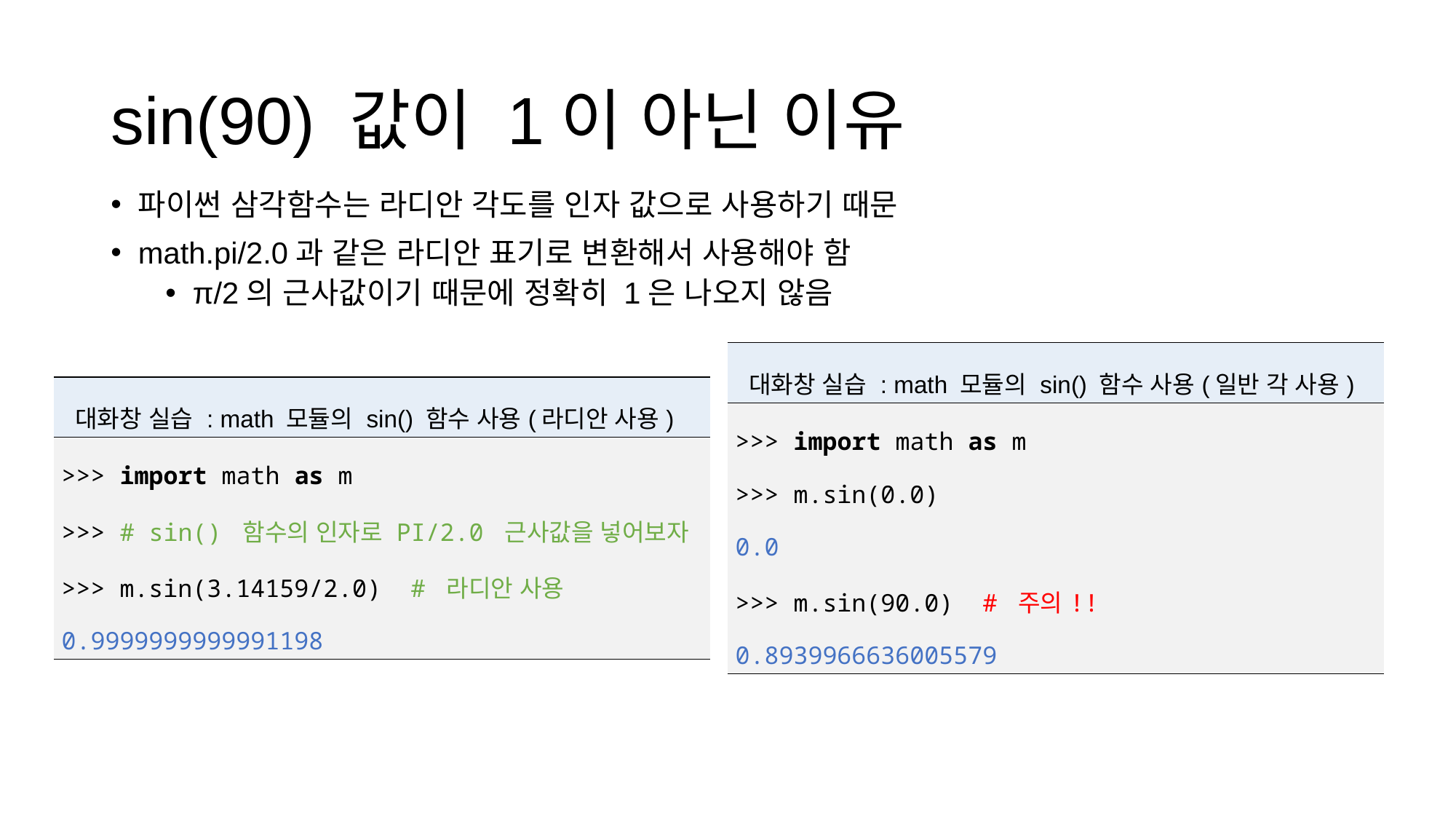

# sin(90) 값이 1이 아닌 이유
파이썬 삼각함수는 라디안 각도를 인자 값으로 사용하기 때문
math.pi/2.0과 같은 라디안 표기로 변환해서 사용해야 함
π/2의 근사값이기 때문에 정확히 1은 나오지 않음

| 대화창 실습 : math 모듈의 sin() 함수 사용(일반 각 사용) |
| --- |
| >>> import math as m >>> m.sin(0.0) 0.0 >>> m.sin(90.0) # 주의!! 0.8939966636005579 |
| 대화창 실습 : math 모듈의 sin() 함수 사용(라디안 사용) |
| --- |
| >>> import math as m >>> # sin() 함수의 인자로 PI/2.0 근사값을 넣어보자 >>> m.sin(3.14159/2.0) # 라디안 사용 0.9999999999991198 |